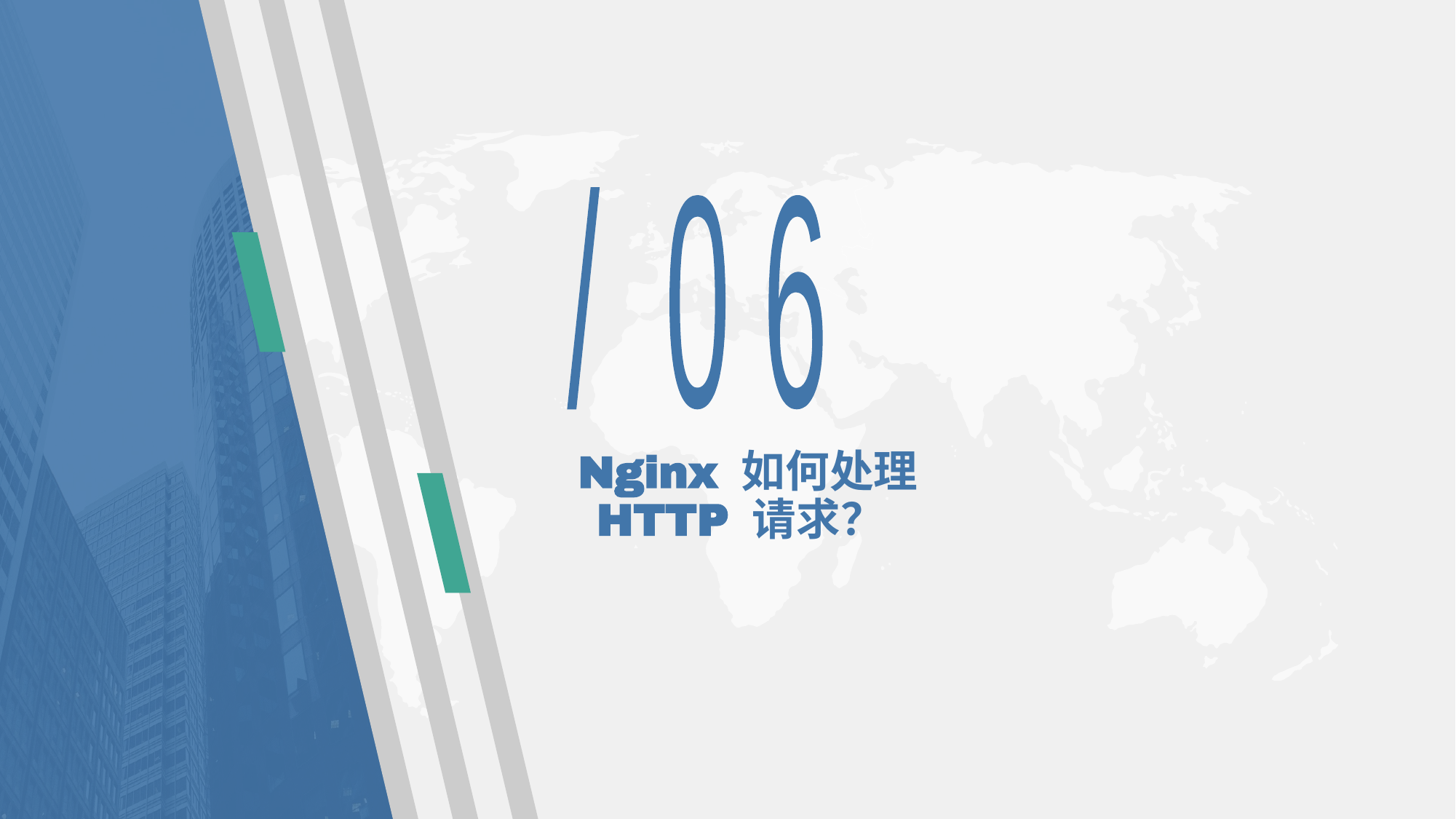

/  0 6
# Nginx 如何处理 HTTP 请求？